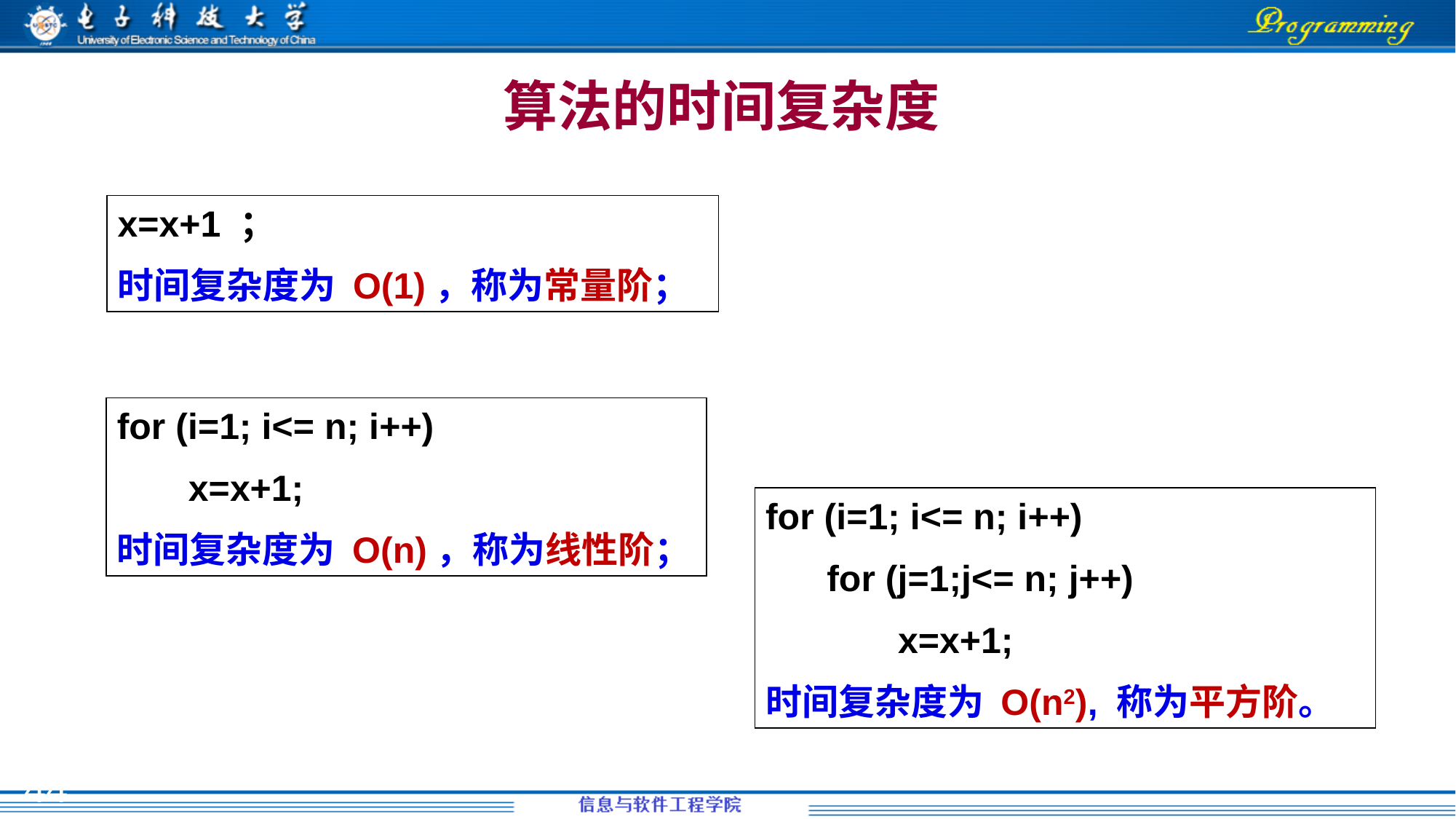

# 算法的时间复杂度
x=x+1 ；
时间复杂度为 O(1)，称为常量阶；
for (i=1; i<= n; i++)
       x=x+1;
时间复杂度为 O(n)，称为线性阶；
for (i=1; i<= n; i++)
      for (j=1;j<= n; j++)
             x=x+1;
时间复杂度为 O(n2), 称为平方阶。
44